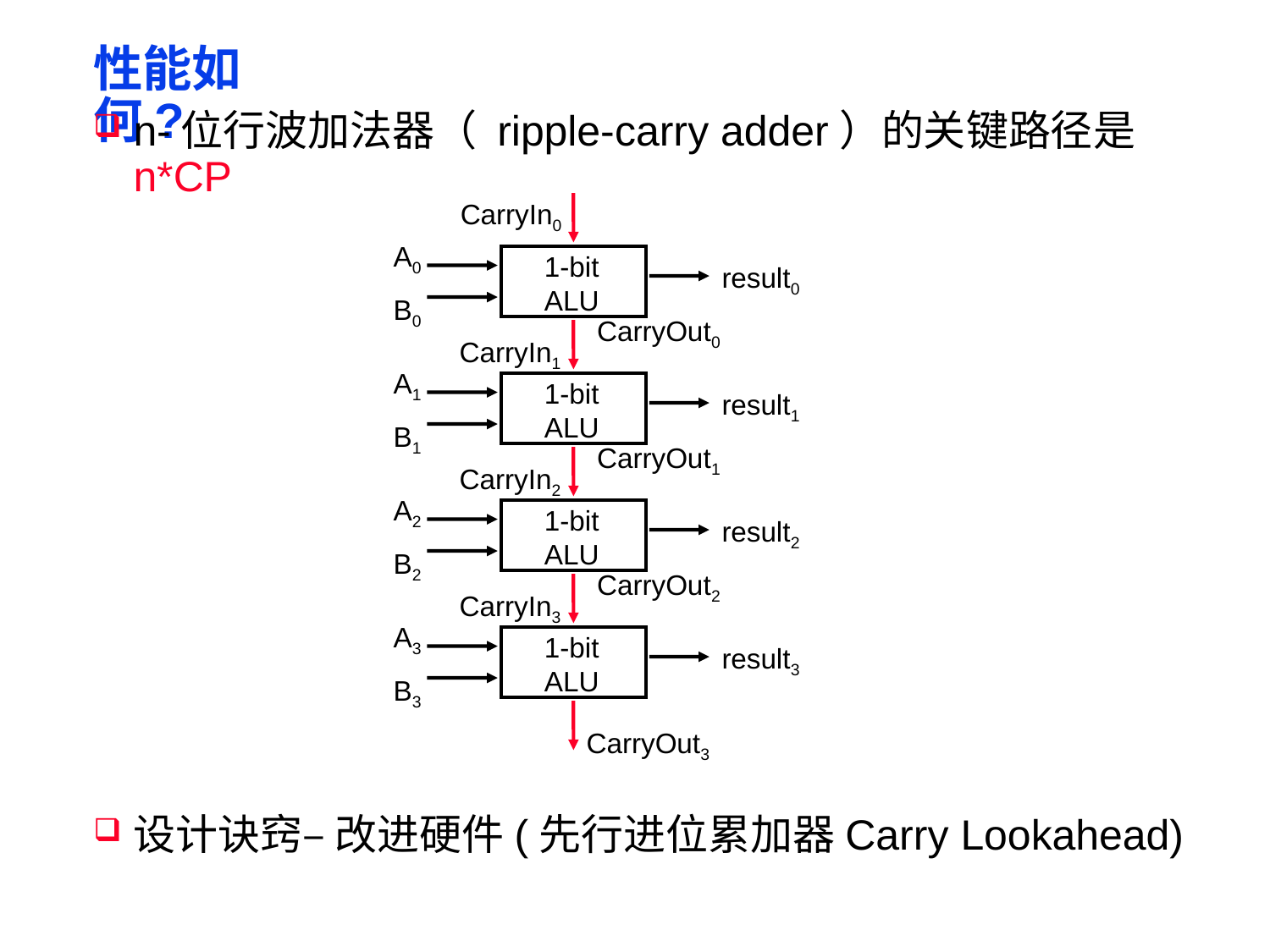

# 性能如何?
n-位行波加法器（ ripple-carry adder）的关键路径是 n*CP

设计诀窍– 改进硬件(先行进位累加器Carry Lookahead)
CarryIn0

A0
1-bit
ALU

result0

B0

CarryOut0

CarryIn1
A1
1-bit
ALU

result1

B1

CarryOut1

CarryIn2
A2
1-bit
ALU

result2

B2

CarryOut2

CarryIn3
A3
1-bit
ALU

result3

B3

CarryOut3